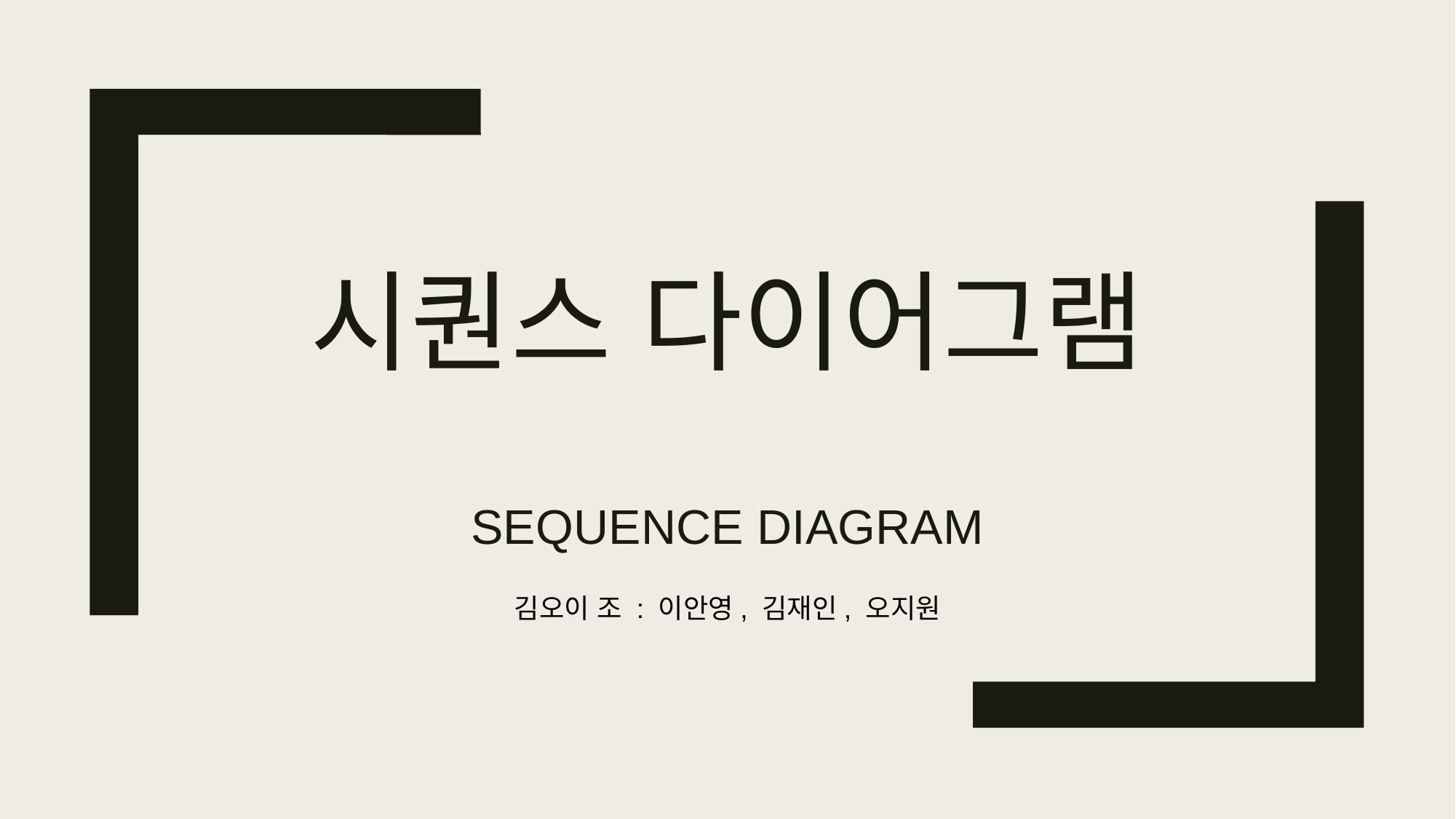

# 시퀀스 다이어그램 sequence DIAGRAM
김오이 조 : 이안영, 김재인, 오지원